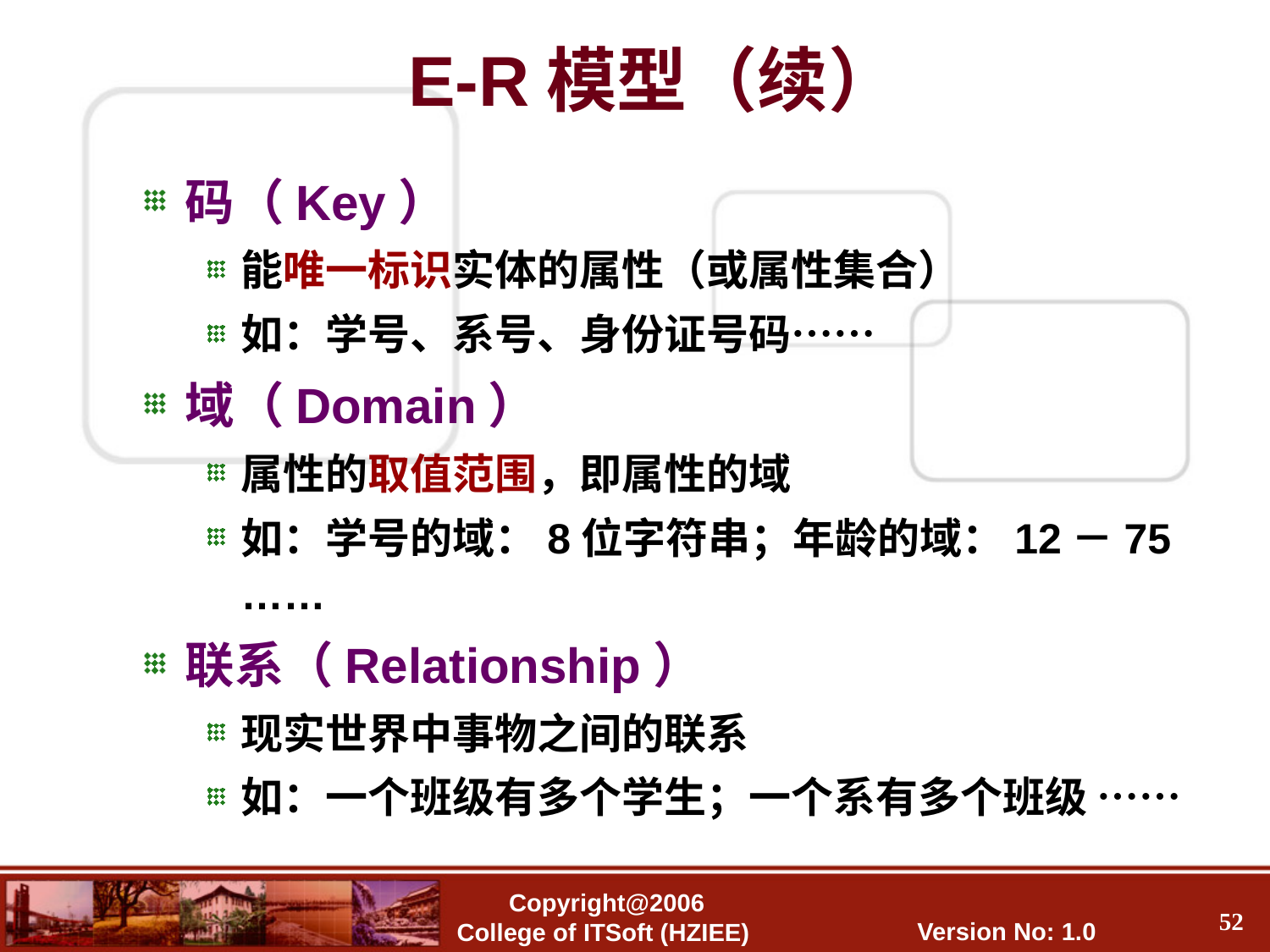

E-R模型（续）
码（Key）
能唯一标识实体的属性（或属性集合）
如：学号、系号、身份证号码……
域（Domain）
属性的取值范围，即属性的域
如：学号的域：8位字符串；年龄的域：12－75 ……
联系（Relationship）
现实世界中事物之间的联系
如：一个班级有多个学生；一个系有多个班级 ……